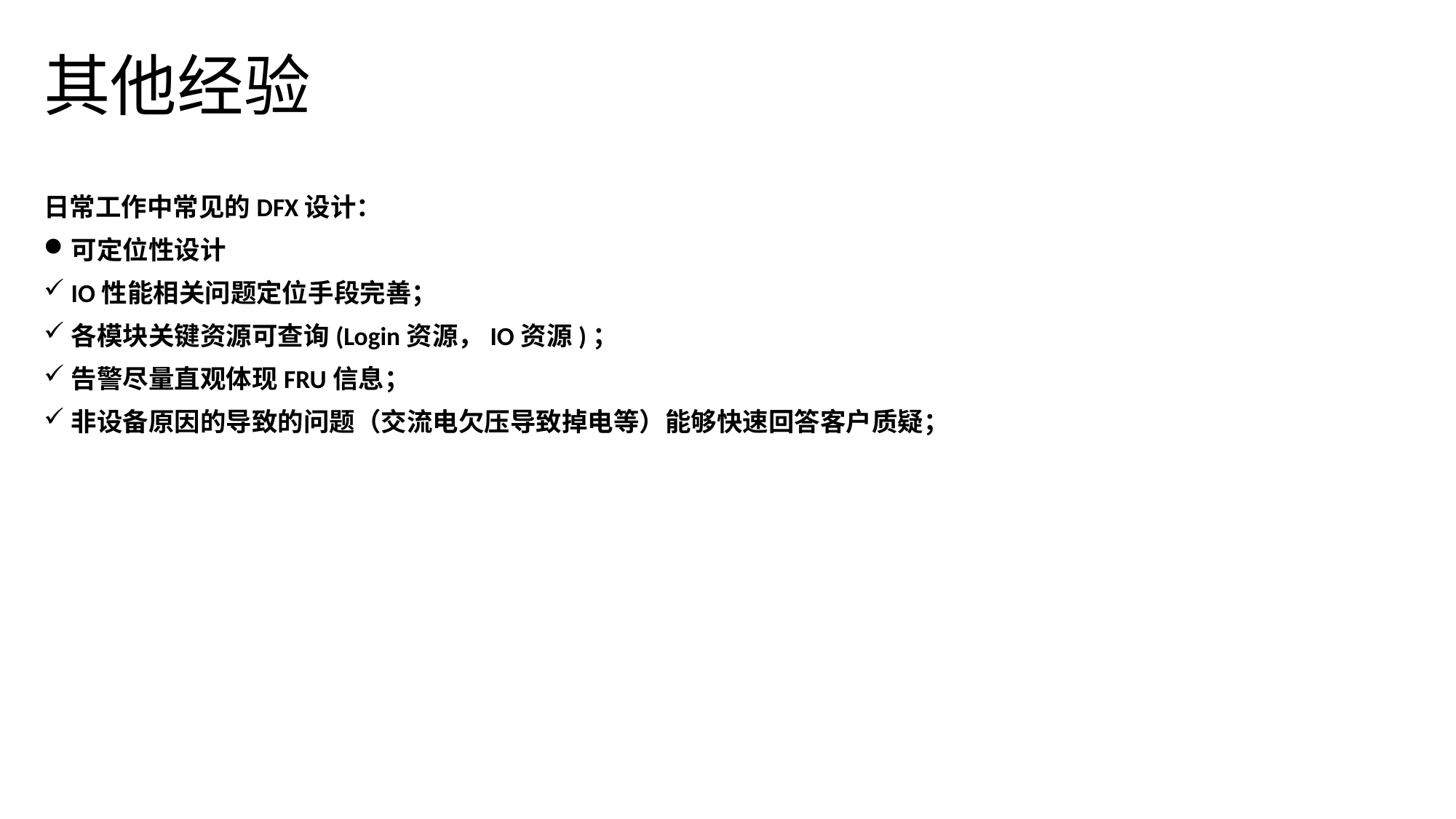

# 其他经验
日常工作中常见的DFX设计：
可定位性设计
IO性能相关问题定位手段完善；
各模块关键资源可查询(Login资源，IO资源)；
告警尽量直观体现FRU信息；
非设备原因的导致的问题（交流电欠压导致掉电等）能够快速回答客户质疑；